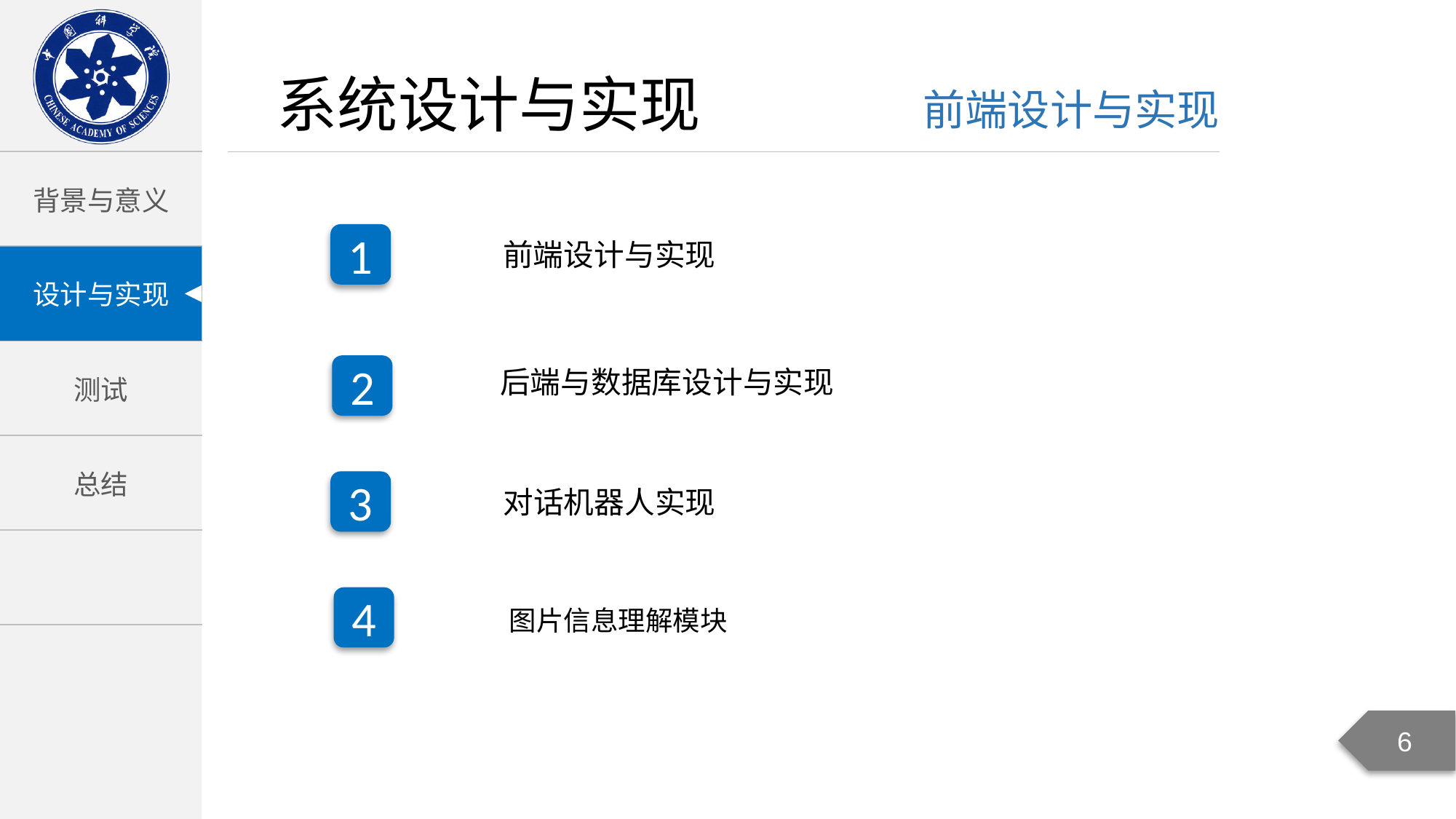

1
前端设计与实现
2
后端与数据库设计与实现
3
对话机器人实现
4
图片信息理解模块